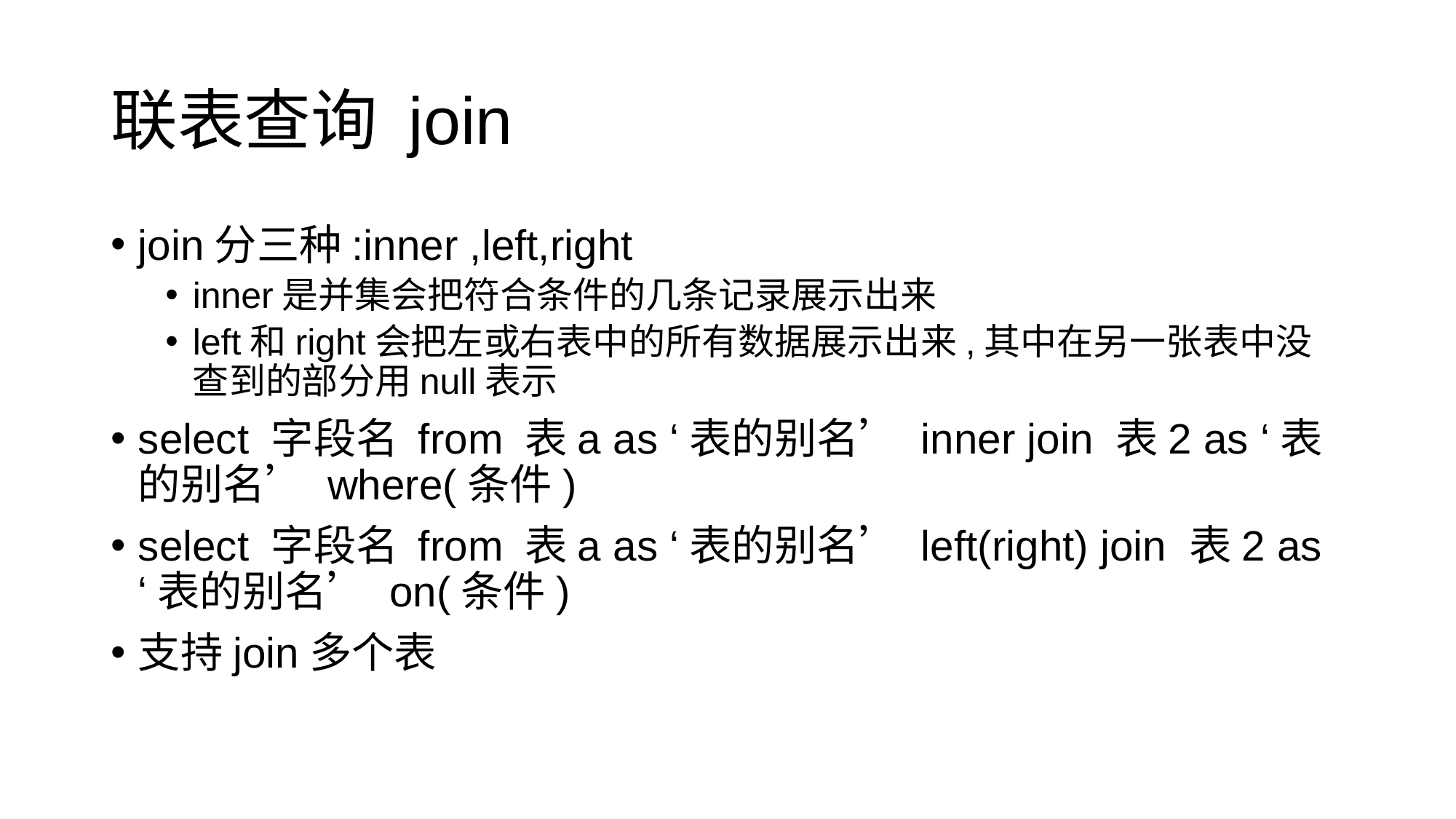

# 联表查询 join
join分三种:inner ,left,right
inner是并集会把符合条件的几条记录展示出来
left和right会把左或右表中的所有数据展示出来,其中在另一张表中没查到的部分用null表示
select 字段名 from 表a as ‘表的别名’ inner join 表2 as ‘表的别名’ where(条件)
select 字段名 from 表a as ‘表的别名’ left(right) join 表2 as ‘表的别名’ on(条件)
支持join多个表